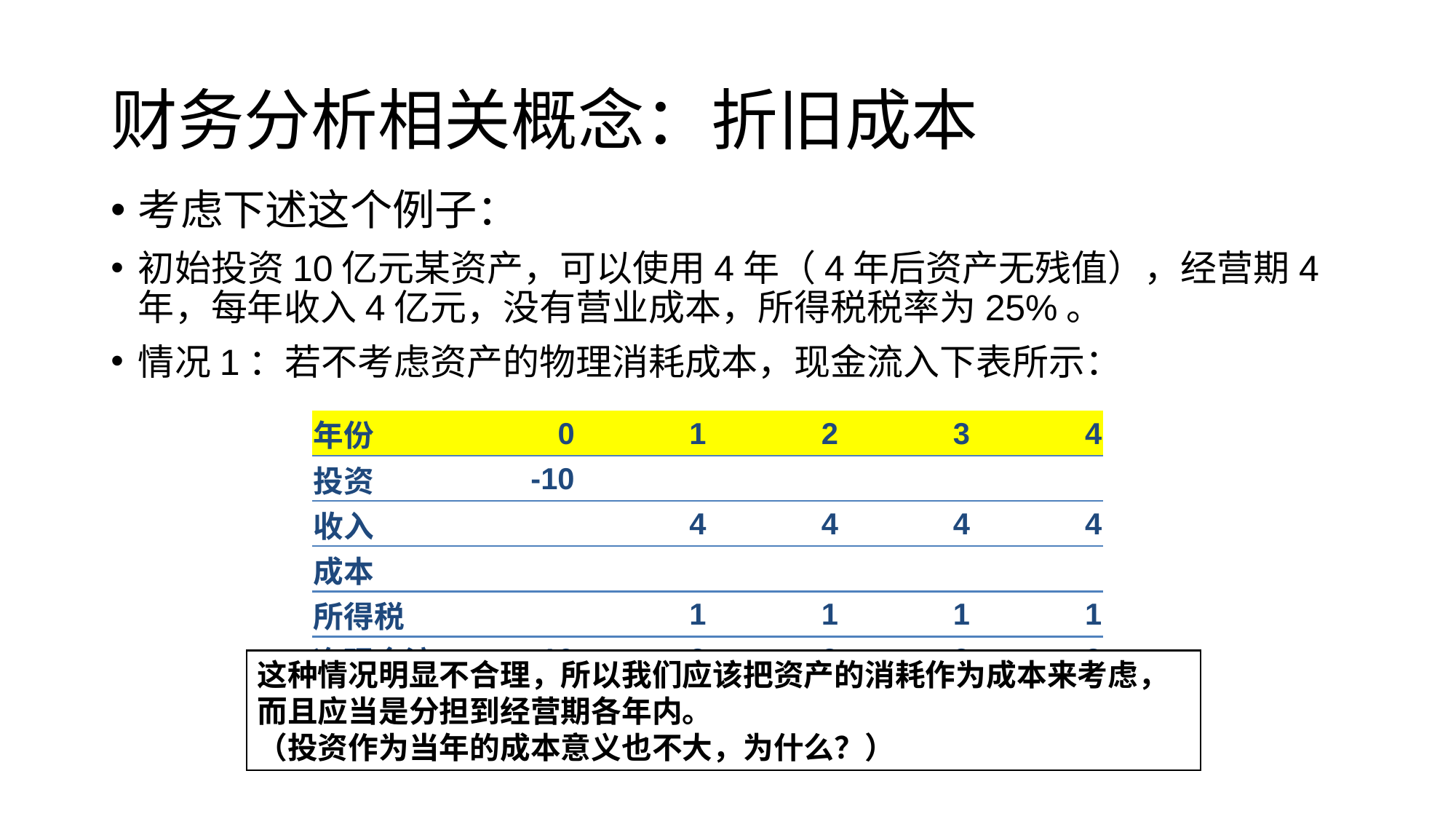

# 财务分析相关概念：折旧成本
考虑下述这个例子：
初始投资10亿元某资产，可以使用4年（4年后资产无残值），经营期4年，每年收入4亿元，没有营业成本，所得税税率为25%。
情况1：若不考虑资产的物理消耗成本，现金流入下表所示：
| 年份 | 0 | 1 | 2 | 3 | 4 |
| --- | --- | --- | --- | --- | --- |
| 投资 | -10 |  |  |  |  |
| 收入 |  | 4 | 4 | 4 | 4 |
| 成本 |  |  |  |  |  |
| 所得税 |  | 1 | 1 | 1 | 1 |
| 净现金流 | -10 | 3 | 3 | 3 | 3 |
这种情况明显不合理，所以我们应该把资产的消耗作为成本来考虑，而且应当是分担到经营期各年内。
（投资作为当年的成本意义也不大，为什么？）
21